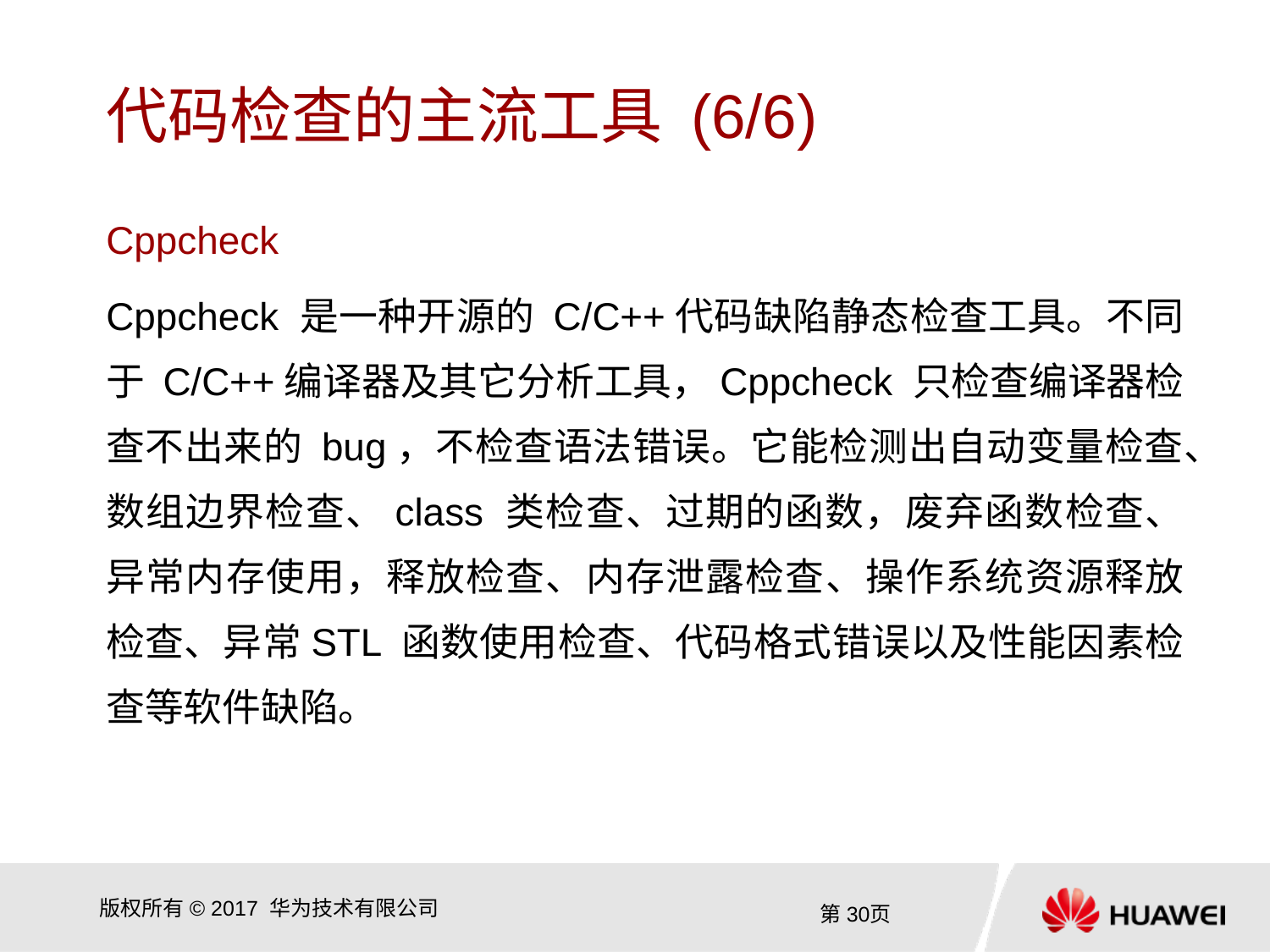

# 代码检查的主流工具 (6/6)
Cppcheck
Cppcheck 是一种开源的 C/C++代码缺陷静态检查工具。不同于 C/C++编译器及其它分析工具，Cppcheck 只检查编译器检查不出来的 bug，不检查语法错误。它能检测出自动变量检查、数组边界检查、class 类检查、过期的函数，废弃函数检查、异常内存使用，释放检查、内存泄露检查、操作系统资源释放检查、异常STL 函数使用检查、代码格式错误以及性能因素检查等软件缺陷。